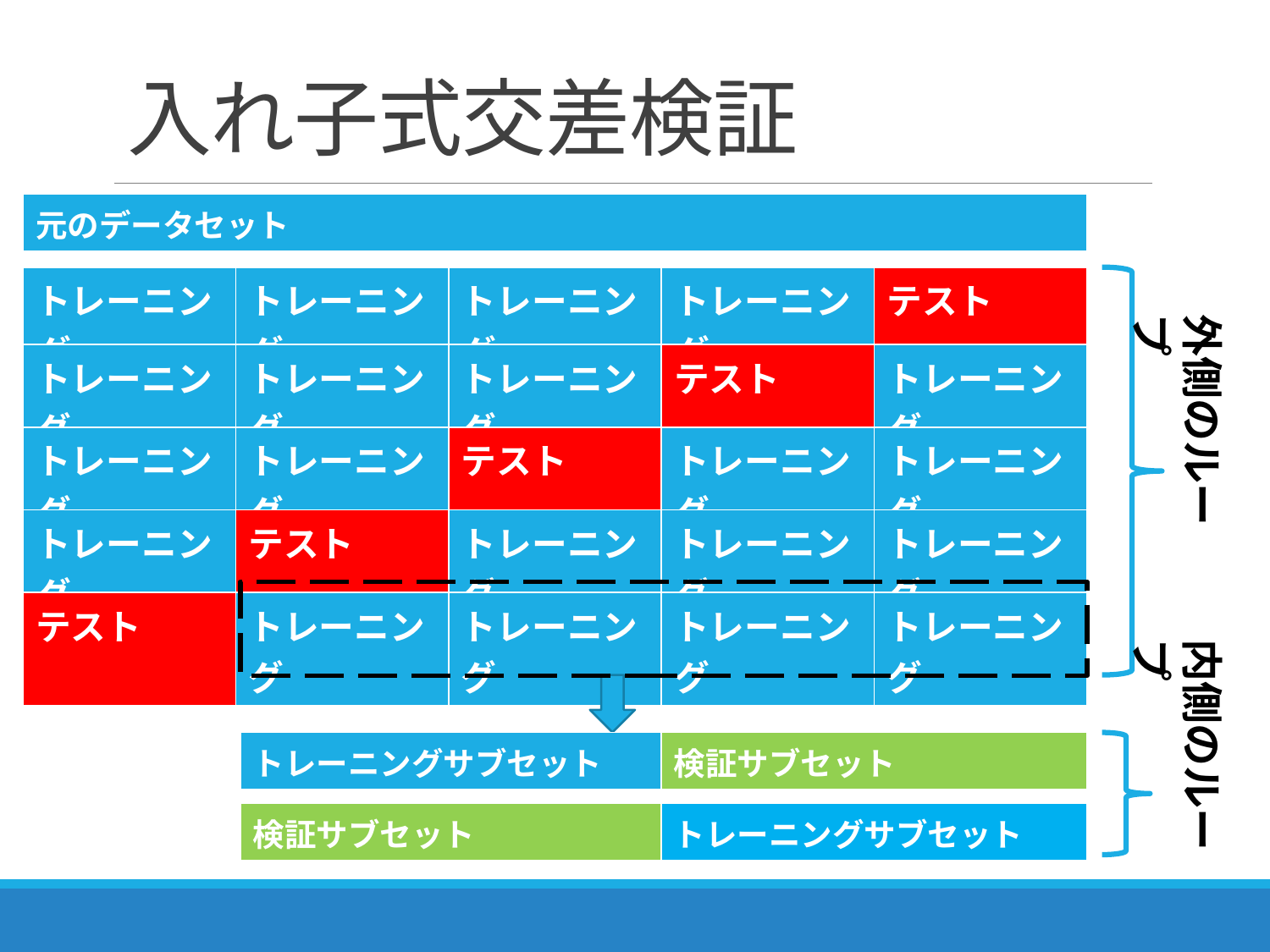

# 入れ子式交差検証
| 元のデータセット |
| --- |
| トレーニング | トレーニング | トレーニング | トレーニング | テスト |
| --- | --- | --- | --- | --- |

外側のループ
| トレーニング | トレーニング | トレーニング | テスト | トレーニング |
| --- | --- | --- | --- | --- |
| トレーニング | トレーニング | テスト | トレーニング | トレーニング |
| --- | --- | --- | --- | --- |
| トレーニング | テスト | トレーニング | トレーニング | トレーニング |
| --- | --- | --- | --- | --- |

| テスト | トレーニング | トレーニング | トレーニング | トレーニング |
| --- | --- | --- | --- | --- |
内側のループ

| トレーニングサブセット | 検証サブセット |
| --- | --- |

| 検証サブセット | トレーニングサブセット |
| --- | --- |